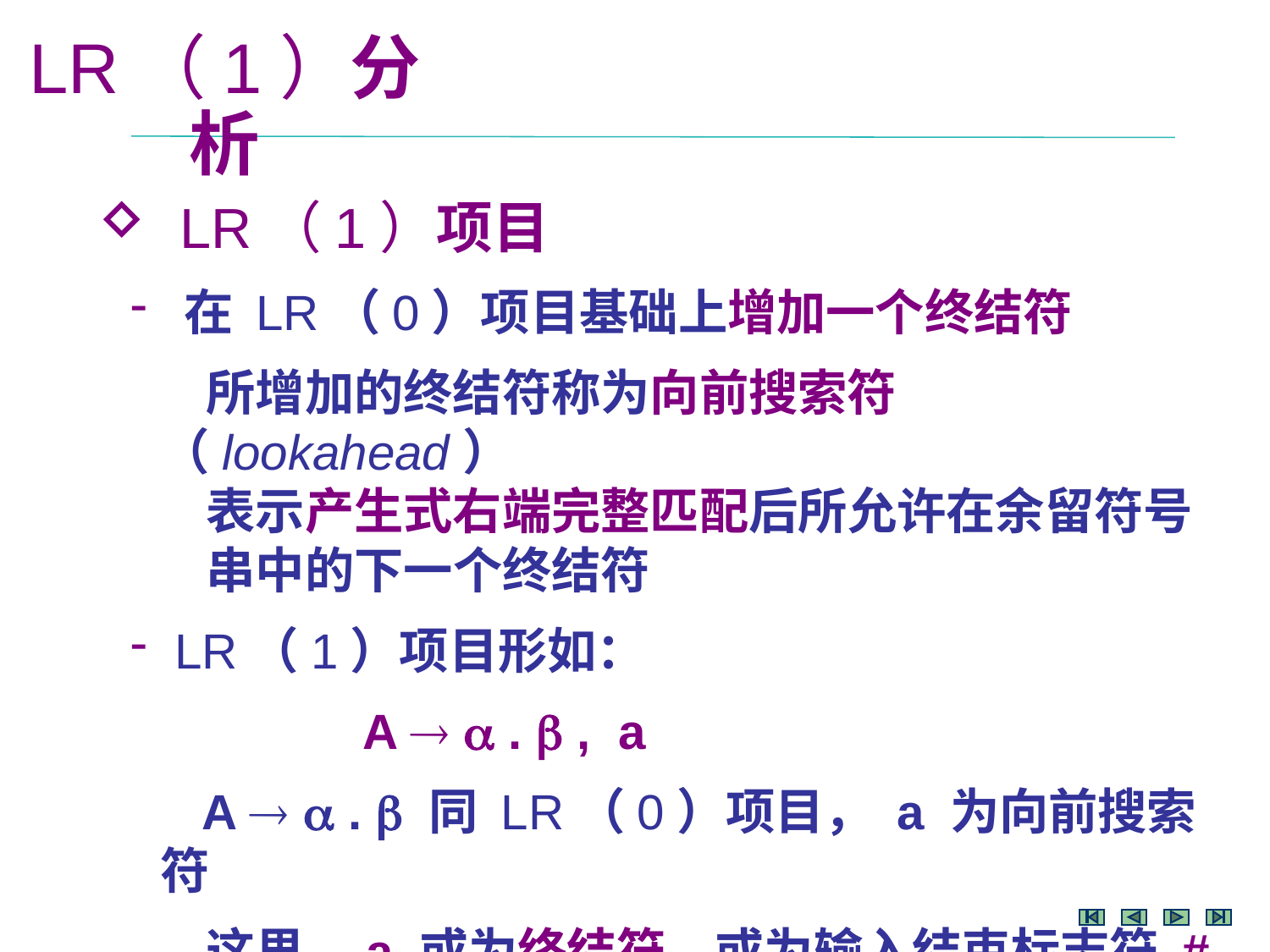

LR（1）分析
  LR（1）项目

 在 LR（0）项目基础上增加一个终结符

   所增加的终结符称为向前搜索符（lookahead）
   表示产生式右端完整匹配后所允许在余留符号
   串中的下一个终结符

 LR（1）项目形如：

                 A → α . β ,  a

   A → α . β 同 LR（0）项目， a 为向前搜索符

   这里，a 或为终结符，或为输入结束标志符 #